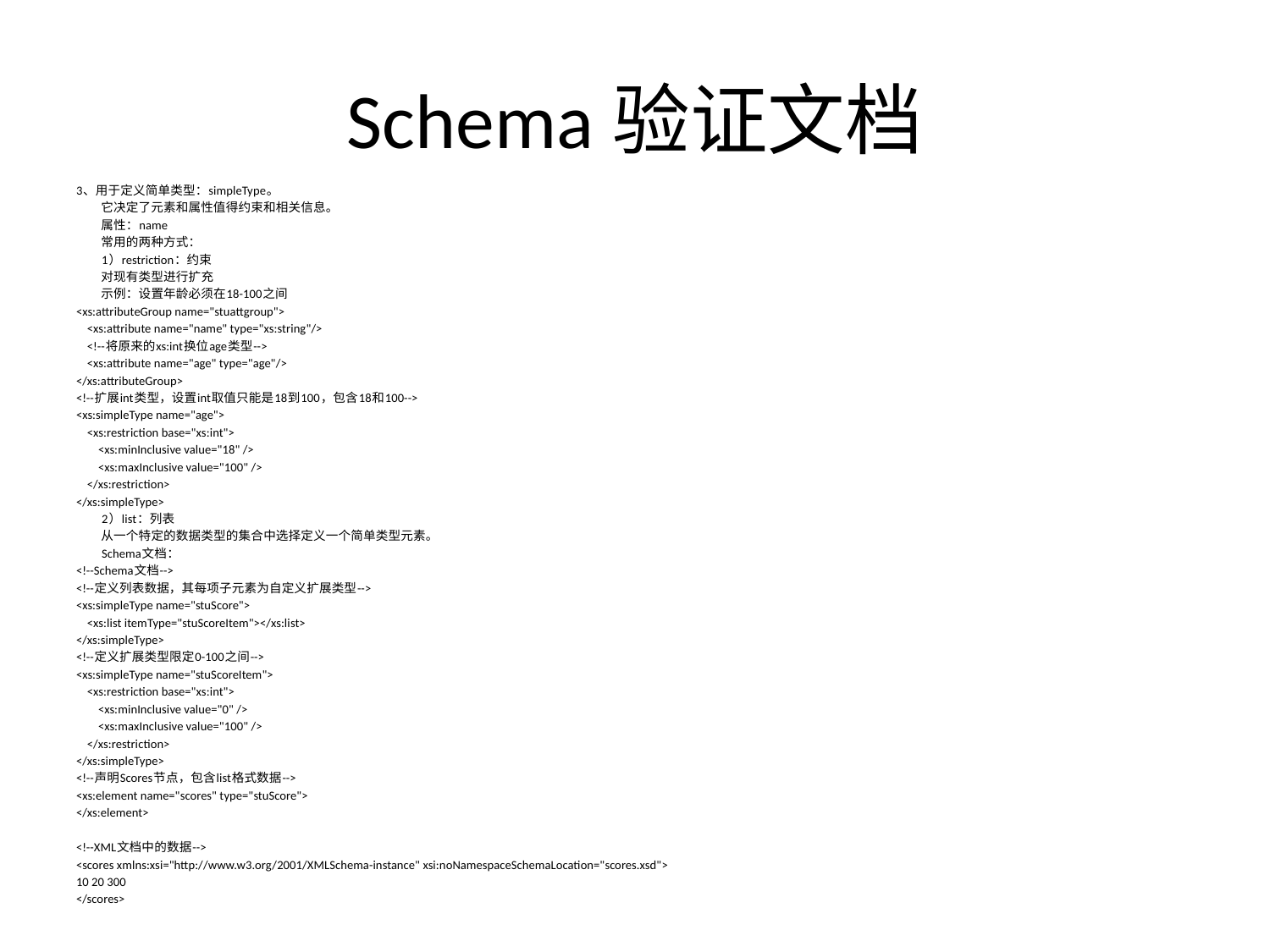

# Schema验证文档
3、用于定义简单类型：simpleType。
　　它决定了元素和属性值得约束和相关信息。
　　属性：name
　　常用的两种方式：
　　1）restriction：约束
　　对现有类型进行扩充
　　示例：设置年龄必须在18-100之间
<xs:attributeGroup name="stuattgroup">
    <xs:attribute name="name" type="xs:string"/>
    <!--将原来的xs:int换位age类型-->
    <xs:attribute name="age" type="age"/>
</xs:attributeGroup>
<!--扩展int类型，设置int取值只能是18到100，包含18和100-->
<xs:simpleType name="age">
    <xs:restriction base="xs:int">
        <xs:minInclusive value="18" />
        <xs:maxInclusive value="100" />
    </xs:restriction>
</xs:simpleType>
　　2）list：列表
　　从一个特定的数据类型的集合中选择定义一个简单类型元素。
　　Schema文档：
<!--Schema文档-->
<!--定义列表数据，其每项子元素为自定义扩展类型-->
<xs:simpleType name="stuScore">
    <xs:list itemType="stuScoreItem"></xs:list>
</xs:simpleType>
<!--定义扩展类型限定0-100之间-->
<xs:simpleType name="stuScoreItem">
    <xs:restriction base="xs:int">
        <xs:minInclusive value="0" />
        <xs:maxInclusive value="100" />
    </xs:restriction>
</xs:simpleType>
<!--声明Scores节点，包含list格式数据-->
<xs:element name="scores" type="stuScore">
</xs:element>

<!--XML文档中的数据-->
<scores xmlns:xsi="http://www.w3.org/2001/XMLSchema-instance" xsi:noNamespaceSchemaLocation="scores.xsd">
10 20 300
</scores>